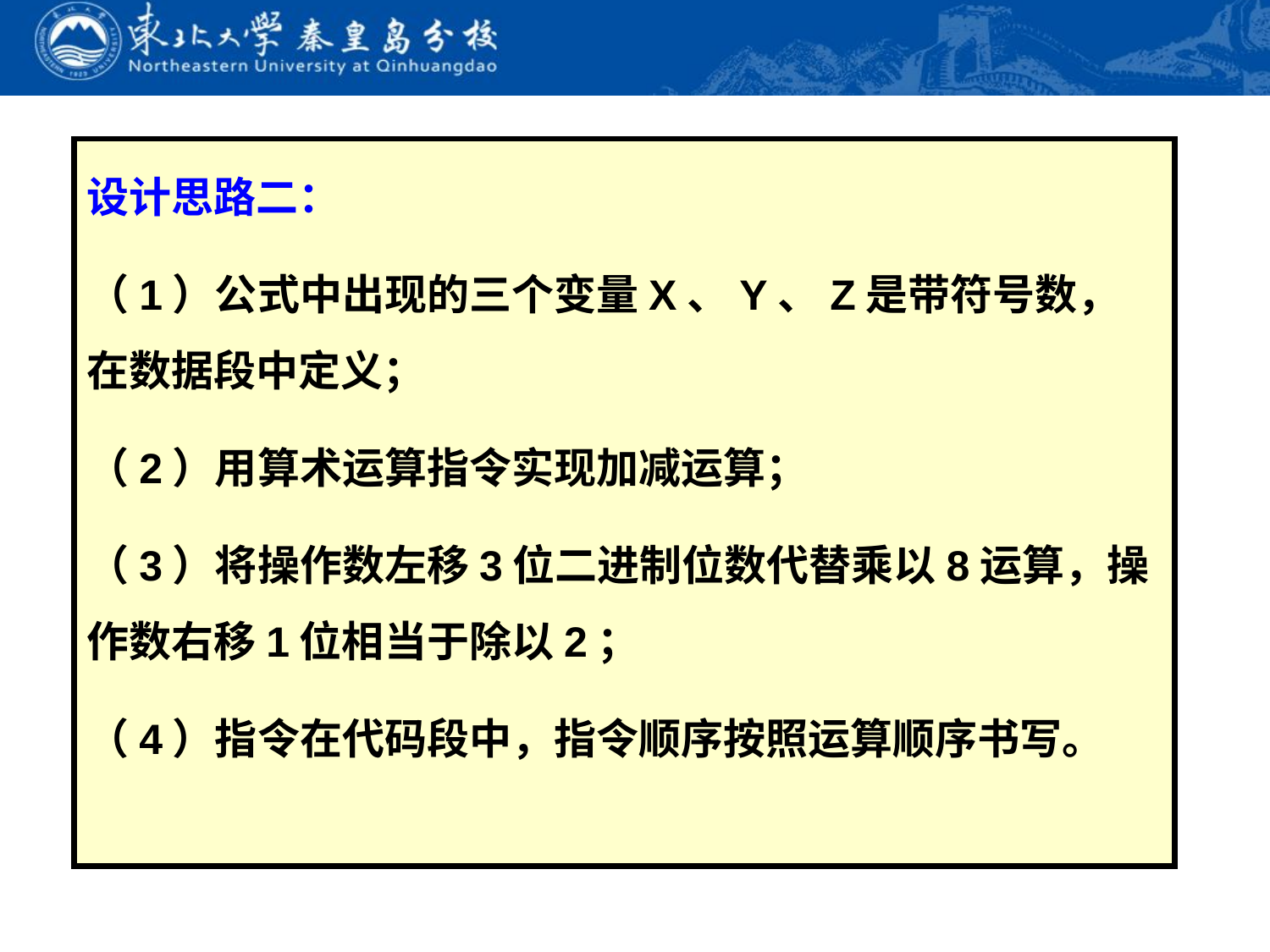

设计思路二：
（1）公式中出现的三个变量X、Y、Z是带符号数，在数据段中定义；
（2）用算术运算指令实现加减运算；
（3）将操作数左移3位二进制位数代替乘以8运算，操作数右移1位相当于除以2；
（4）指令在代码段中，指令顺序按照运算顺序书写。